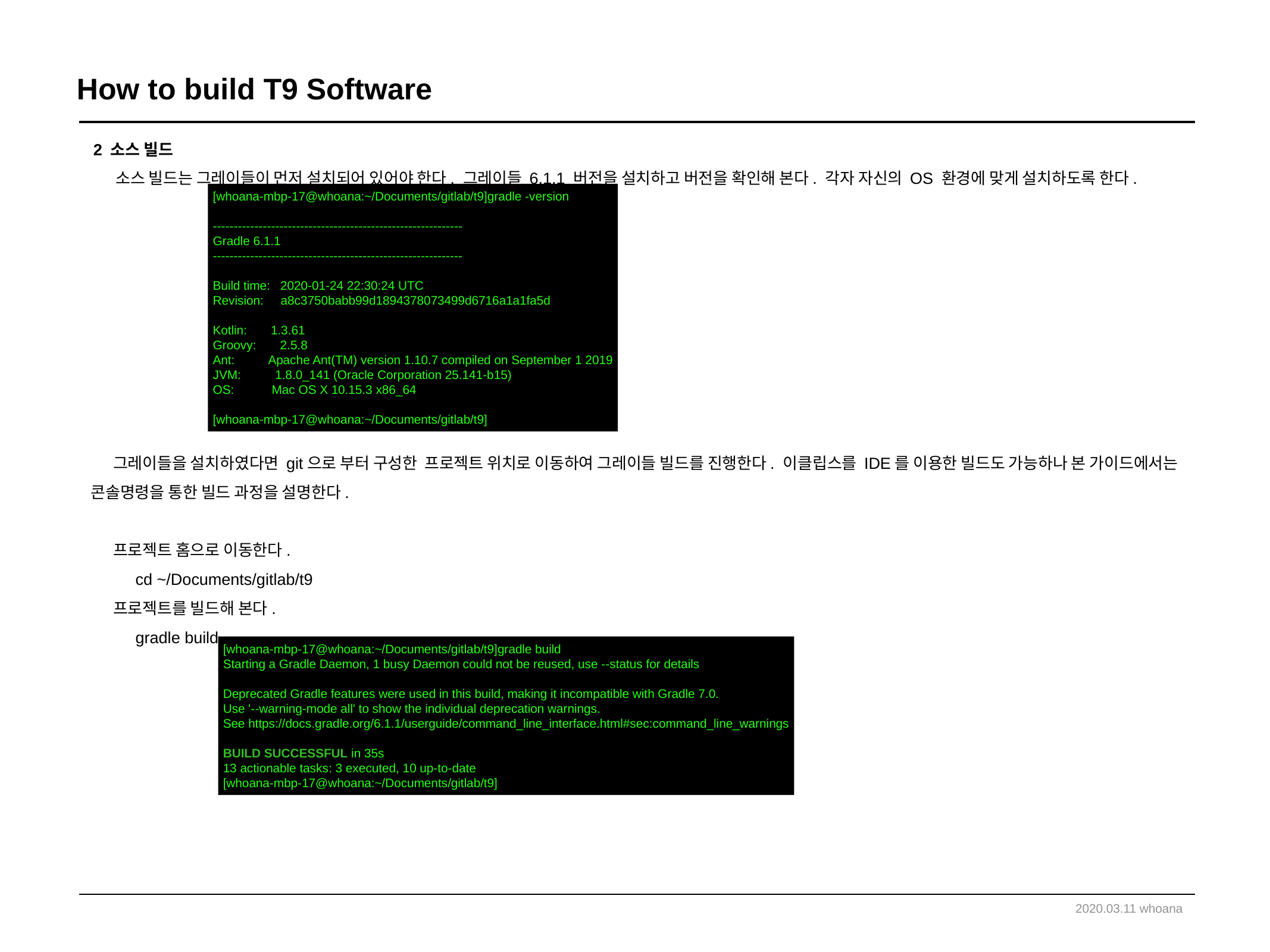

How to build T9 Software

2 소스 빌드
소스 빌드는 그레이들이 먼저 설치되어 있어야 한다. 그레이들 6.1.1 버전을 설치하고 버전을 확인해 본다. 각자 자신의 OS 환경에 맞게 설치하도록 한다.
[whoana-mbp-17@whoana:~/Documents/gitlab/t9]gradle -version

------------------------------------------------------------
Gradle 6.1.1
------------------------------------------------------------

Build time:   2020-01-24 22:30:24 UTC
Revision:     a8c3750babb99d1894378073499d6716a1a1fa5d

Kotlin:       1.3.61
Groovy:       2.5.8
Ant:          Apache Ant(TM) version 1.10.7 compiled on September 1 2019
JVM:          1.8.0_141 (Oracle Corporation 25.141-b15)
OS:           Mac OS X 10.15.3 x86_64

[whoana-mbp-17@whoana:~/Documents/gitlab/t9]
그레이들을 설치하였다면 git으로 부터 구성한  프로젝트 위치로 이동하여 그레이들 빌드를 진행한다. 이클립스를 IDE를 이용한 빌드도 가능하나 본 가이드에서는 콘솔명령을 통한 빌드 과정을 설명한다.

프로젝트 홈으로 이동한다.
cd ~/Documents/gitlab/t9
프로젝트를 빌드해 본다.
gradle build
[whoana-mbp-17@whoana:~/Documents/gitlab/t9]gradle build
Starting a Gradle Daemon, 1 busy Daemon could not be reused, use --status for details

Deprecated Gradle features were used in this build, making it incompatible with Gradle 7.0.
Use '--warning-mode all' to show the individual deprecation warnings.
See https://docs.gradle.org/6.1.1/userguide/command_line_interface.html#sec:command_line_warnings

BUILD SUCCESSFUL in 35s
13 actionable tasks: 3 executed, 10 up-to-date
[whoana-mbp-17@whoana:~/Documents/gitlab/t9]

2020.03.11 whoana